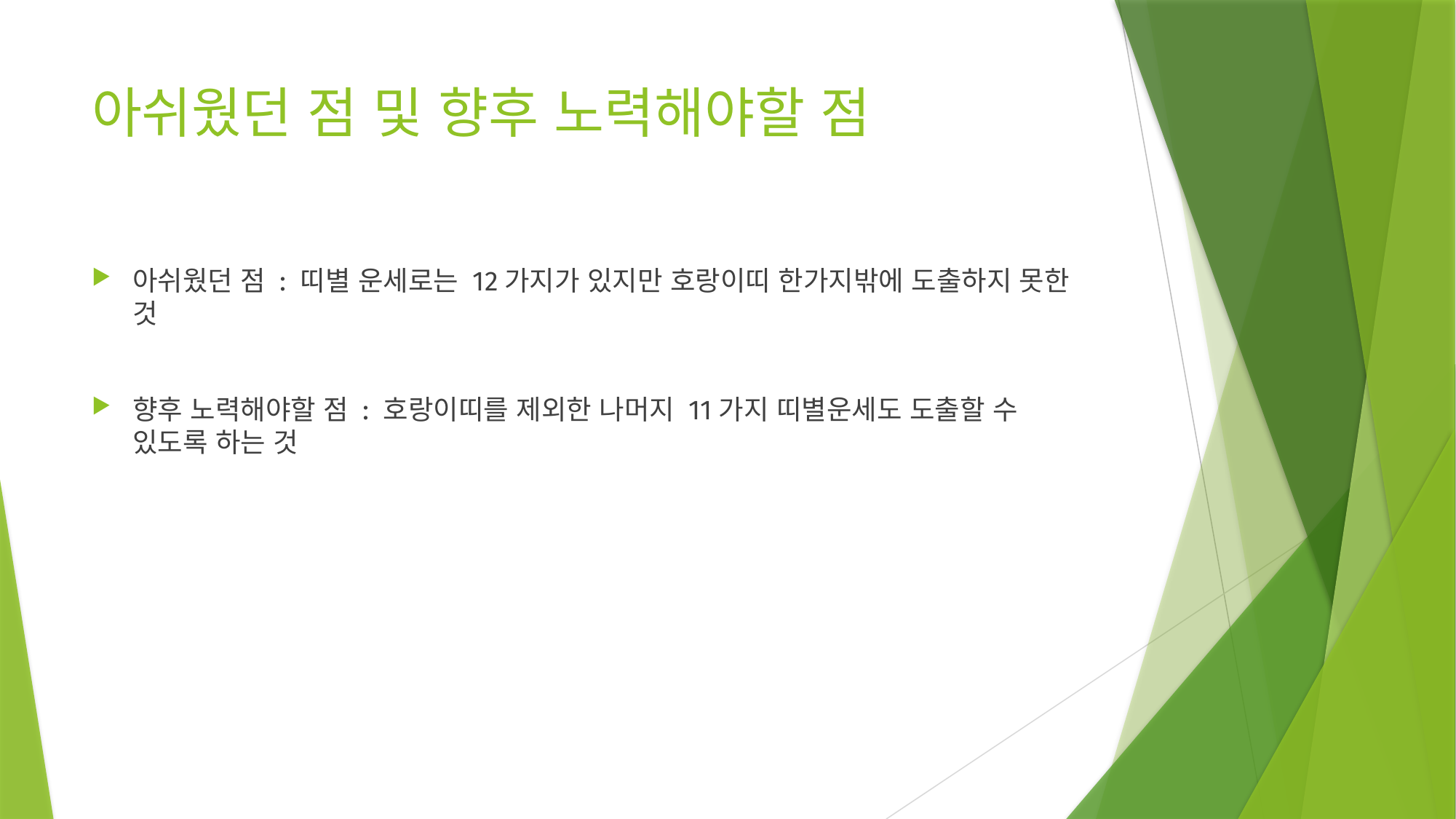

# 아쉬웠던 점 및 향후 노력해야할 점
아쉬웠던 점 : 띠별 운세로는 12가지가 있지만 호랑이띠 한가지밖에 도출하지 못한 것

향후 노력해야할 점 : 호랑이띠를 제외한 나머지 11가지 띠별운세도 도출할 수 있도록 하는 것